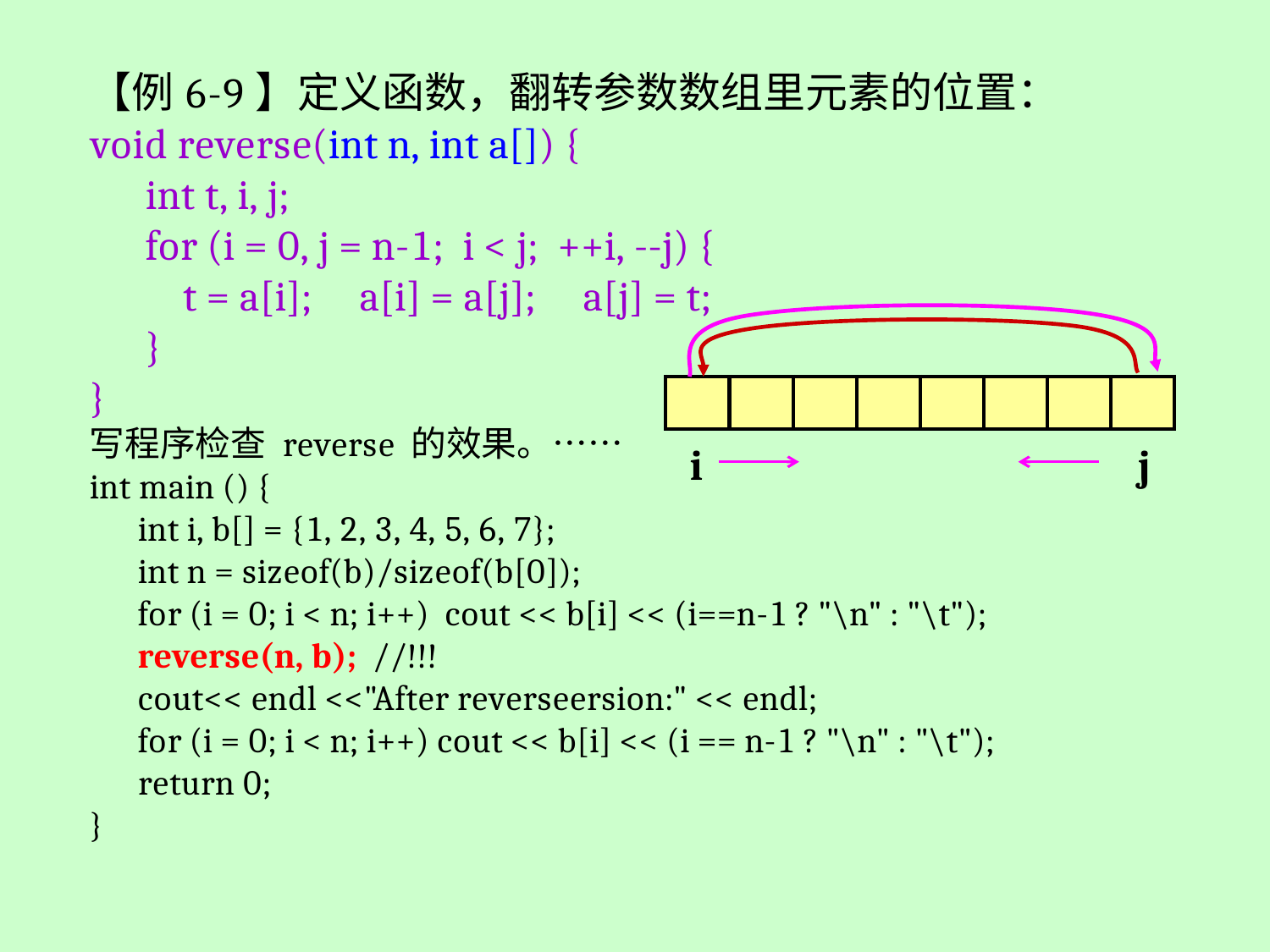

【例6-9】定义函数，翻转参数数组里元素的位置：
void reverse(int n, int a[]) {
      int t, i, j;
      for (i = 0, j = n-1;  i < j;  ++i, --j) {
          t = a[i];     a[i] = a[j];     a[j] = t;
      }
}
写程序检查 reverse 的效果。……
int main () {
	int i, b[] = {1, 2, 3, 4, 5, 6, 7};
	int n = sizeof(b)/sizeof(b[0]);
	for (i = 0; i < n; i++)  cout << b[i] << (i==n-1 ? "\n" : "\t");
	reverse(n, b);  //!!!
	cout<< endl <<"After reverseersion:" << endl;
	for (i = 0; i < n; i++) cout << b[i] << (i == n-1 ? "\n" : "\t");
	return 0;
}

|  |  |  |  |  |  |  |  |
| --- | --- | --- | --- | --- | --- | --- | --- |
i
j
56